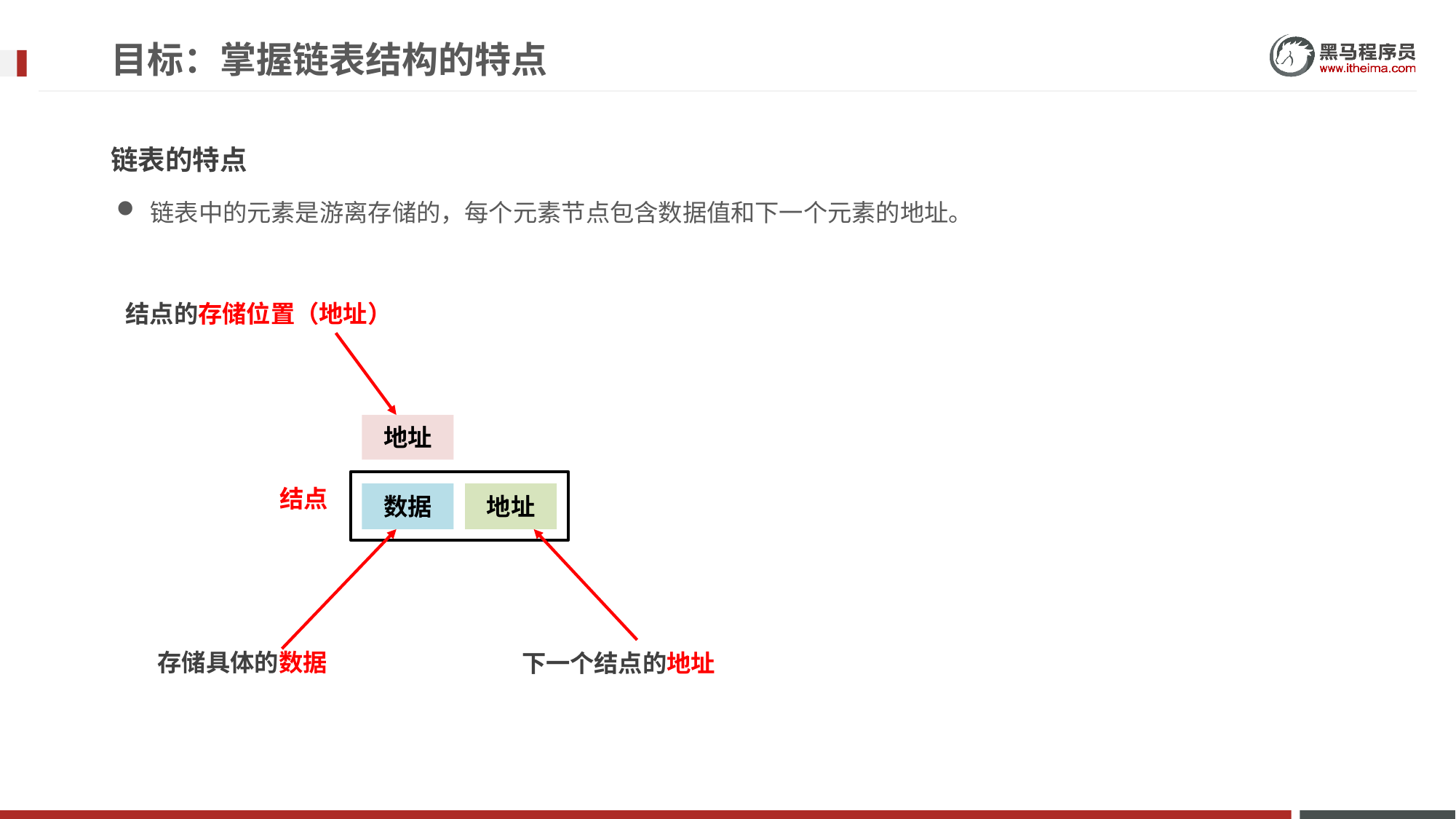

目标：掌握链表结构的特点
链表的特点
链表中的元素是游离存储的，每个元素节点包含数据值和下一个元素的地址。
结点的存储位置（地址）
地址
结点

数据
地址
存储具体的数据
下一个结点的地址